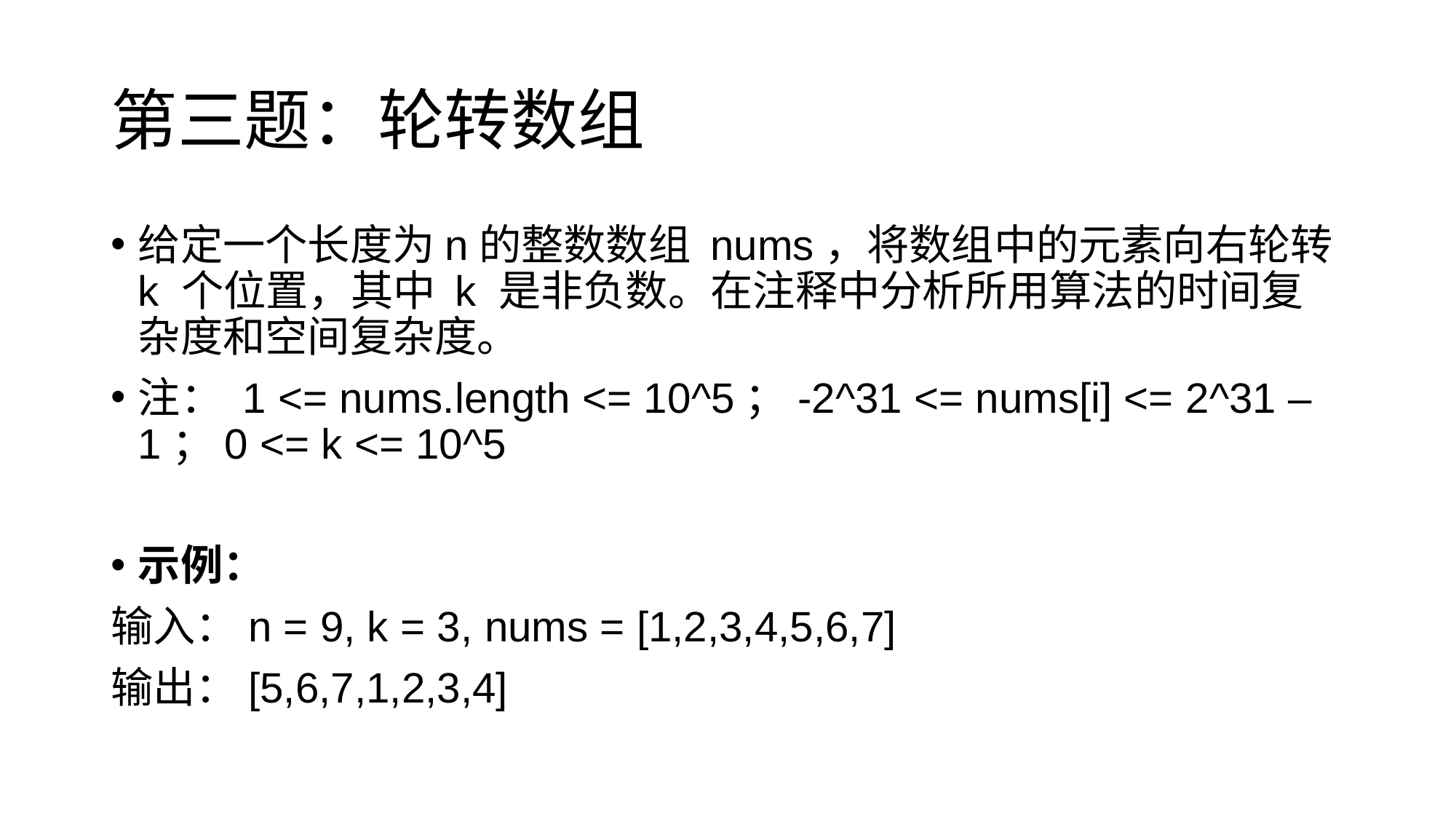

# 第三题：轮转数组
给定一个长度为n的整数数组 nums，将数组中的元素向右轮转 k 个位置，其中 k 是非负数。在注释中分析所用算法的时间复杂度和空间复杂度。
注： 1 <= nums.length <= 10^5；-2^31 <= nums[i] <= 2^31 – 1；0 <= k <= 10^5

示例：
输入：n = 9, k = 3, nums = [1,2,3,4,5,6,7]
输出：[5,6,7,1,2,3,4]